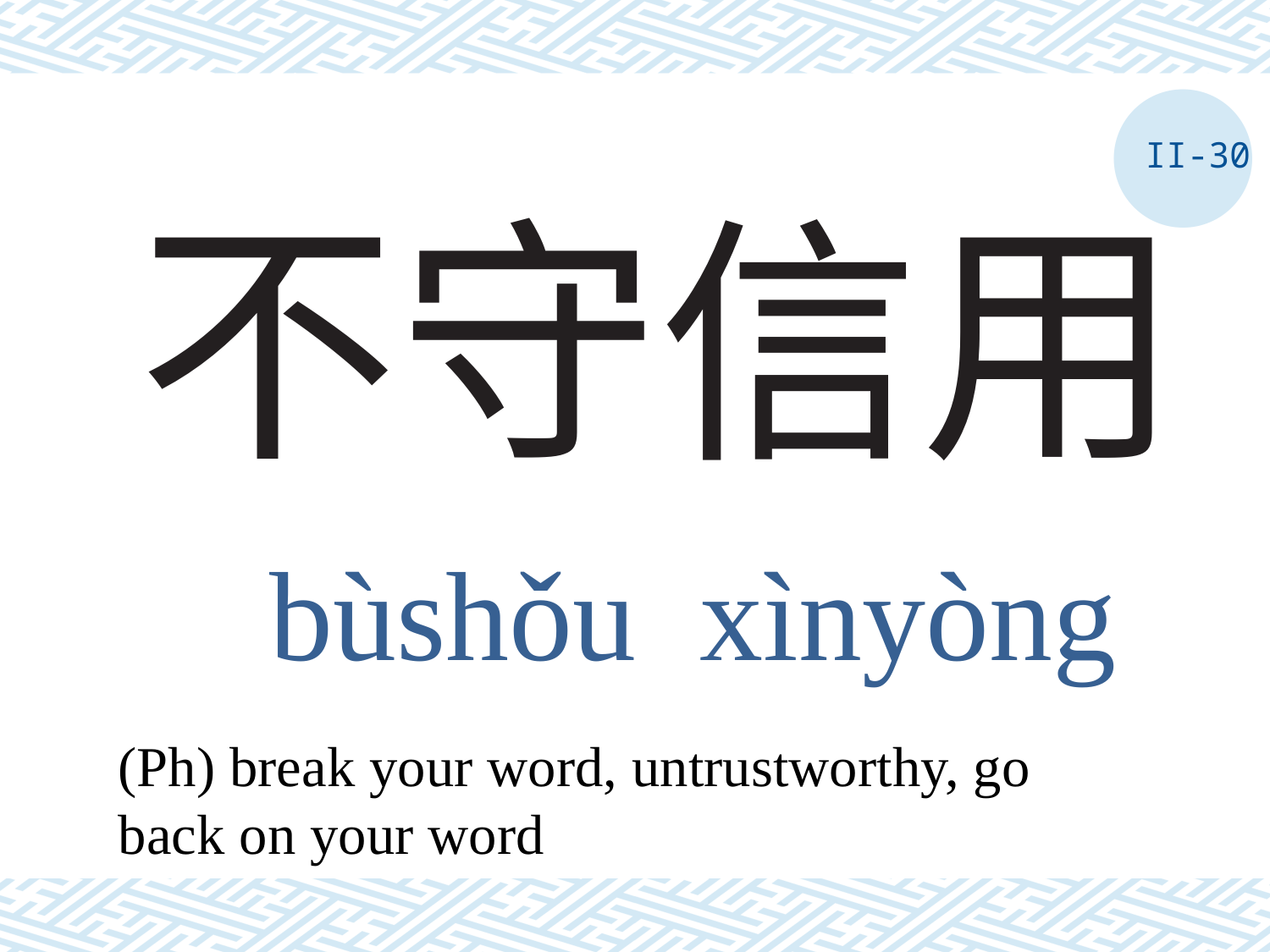

II-30

# 不守信用
bùshǒu  xìnyòng
(Ph) break your word, untrustworthy, go back on your word